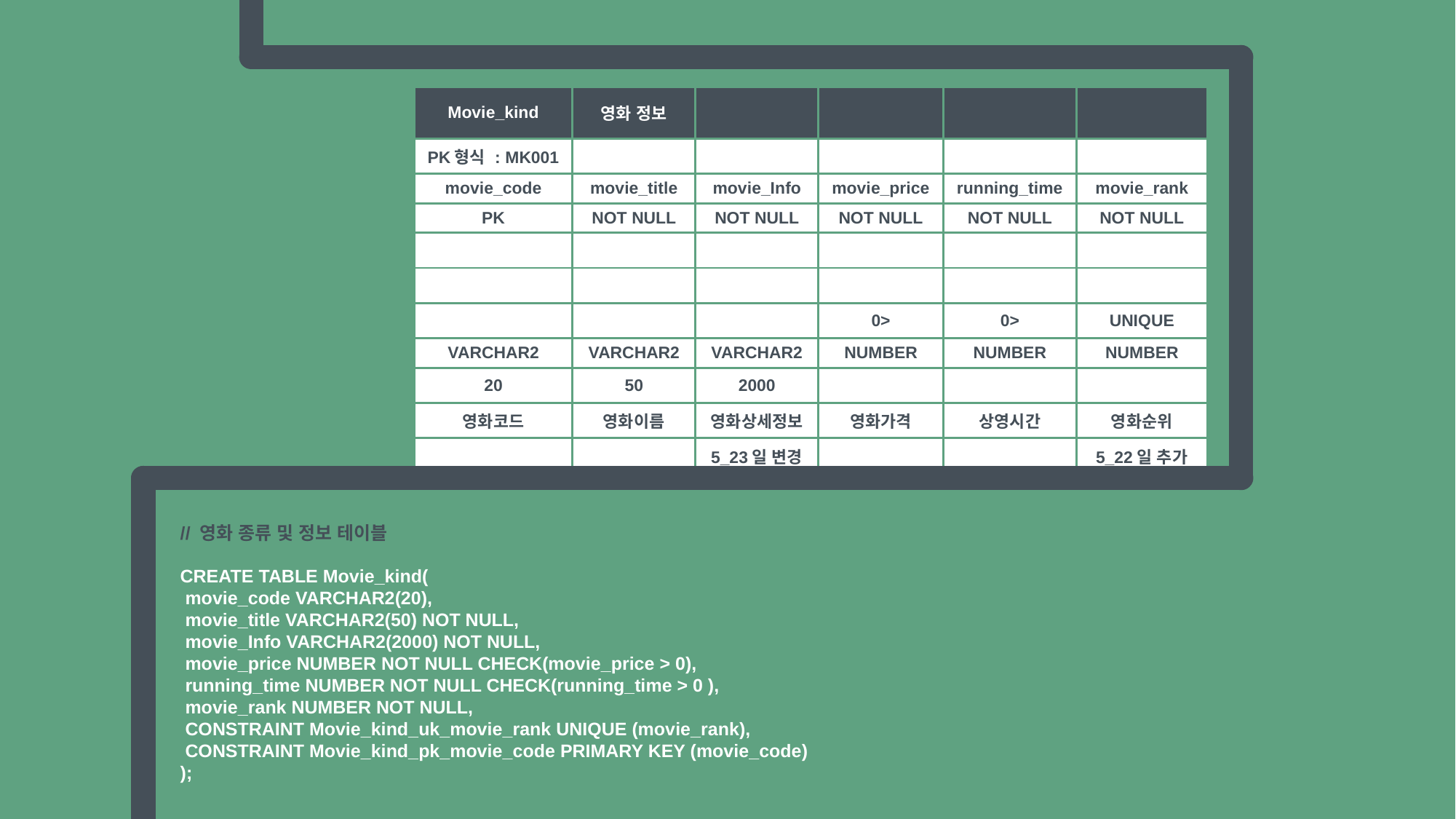

| Movie\_kind | 영화 정보 |  |  |  |  |
| --- | --- | --- | --- | --- | --- |
| PK형식 : MK001 |  |  |  |  |  |
| movie\_code | movie\_title | movie\_Info | movie\_price | running\_time | movie\_rank |
| PK | NOT NULL | NOT NULL | NOT NULL | NOT NULL | NOT NULL |
|  |  |  |  |  |  |
|  |  |  |  |  |  |
|  |  |  | 0> | 0> | UNIQUE |
| VARCHAR2 | VARCHAR2 | VARCHAR2 | NUMBER | NUMBER | NUMBER |
| 20 | 50 | 2000 |  |  |  |
| 영화코드 | 영화이름 | 영화상세정보 | 영화가격 | 상영시간 | 영화순위 |
|  |  | 5\_23일 변경 |  |  | 5\_22일 추가 |
// 영화 종류 및 정보 테이블

CREATE TABLE Movie_kind(
 movie_code VARCHAR2(20),
 movie_title VARCHAR2(50) NOT NULL,
 movie_Info VARCHAR2(2000) NOT NULL,
 movie_price NUMBER NOT NULL CHECK(movie_price > 0),
 running_time NUMBER NOT NULL CHECK(running_time > 0 ),
 movie_rank NUMBER NOT NULL,
 CONSTRAINT Movie_kind_uk_movie_rank UNIQUE (movie_rank),
 CONSTRAINT Movie_kind_pk_movie_code PRIMARY KEY (movie_code)
);